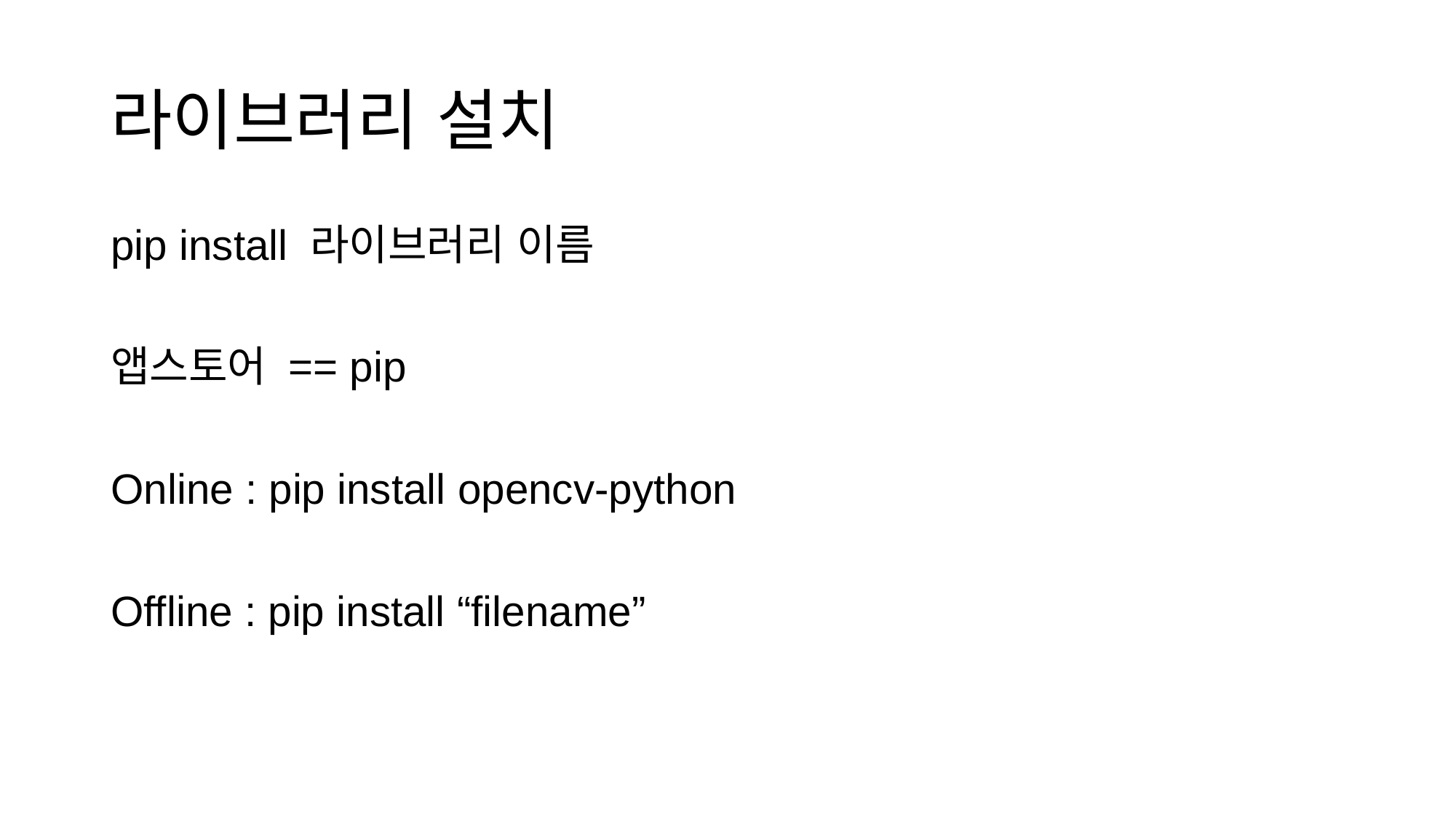

# 라이브러리 설치
pip install 라이브러리 이름

앱스토어 == pip

Online : pip install opencv-python

Offline : pip install “filename”